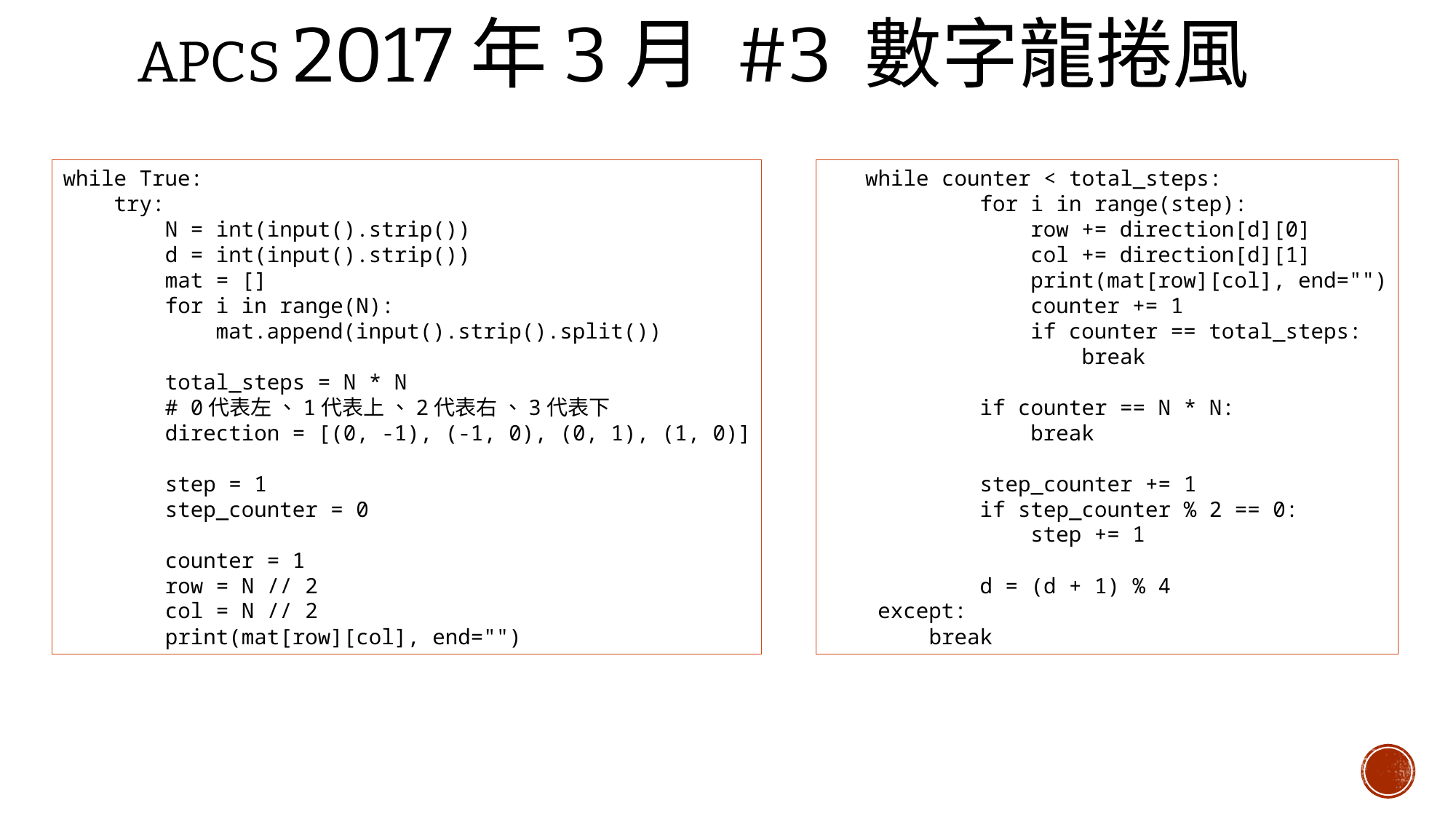

# APCS 2017年3月 #3 數字龍捲風
while True:
    try:
        N = int(input().strip())
        d = int(input().strip())
        mat = []
        for i in range(N):
            mat.append(input().strip().split())

        total_steps = N * N
        # 0代表左 、1代表上 、2代表右 、3代表下
        direction = [(0, -1), (-1, 0), (0, 1), (1, 0)]

        step = 1
        step_counter = 0

        counter = 1
        row = N // 2
        col = N // 2
        print(mat[row][col], end="")
﻿       while counter < total_steps:
            for i in range(step):
                row += direction[d][0]
                col += direction[d][1]
                print(mat[row][col], end="")
                counter += 1
                if counter == total_steps:
                    break

            if counter == N * N:
                break

            step_counter += 1
            if step_counter % 2 == 0:
                step += 1

            d = (d + 1) % 4
    except:
        break